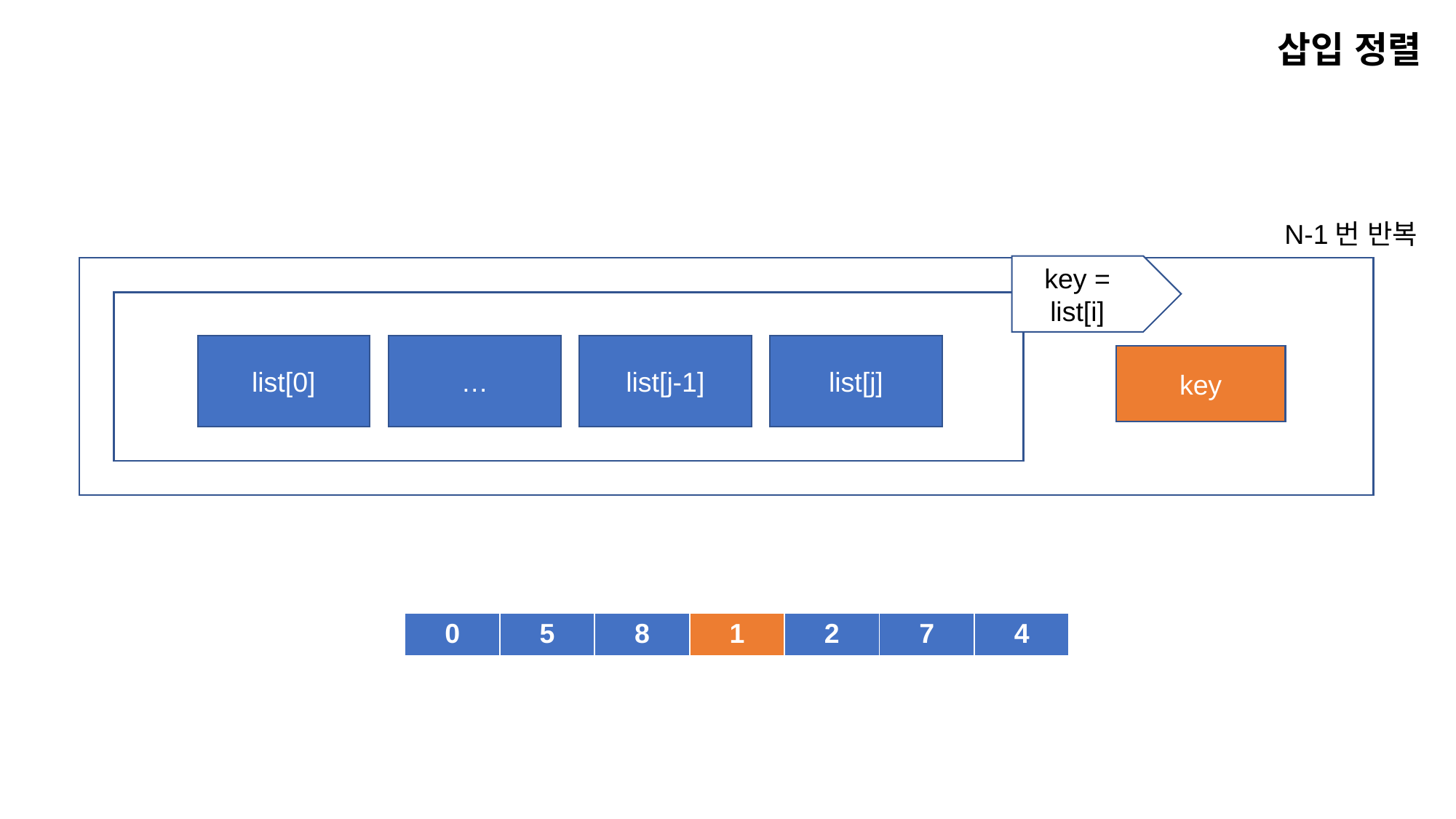

삽입 정렬
N-1번 반복
key = list[i]

list[0]
…
list[j-1]
list[j]
key
| 0 | 5 | 8 | 1 | 2 | 7 | 4 |
| --- | --- | --- | --- | --- | --- | --- |